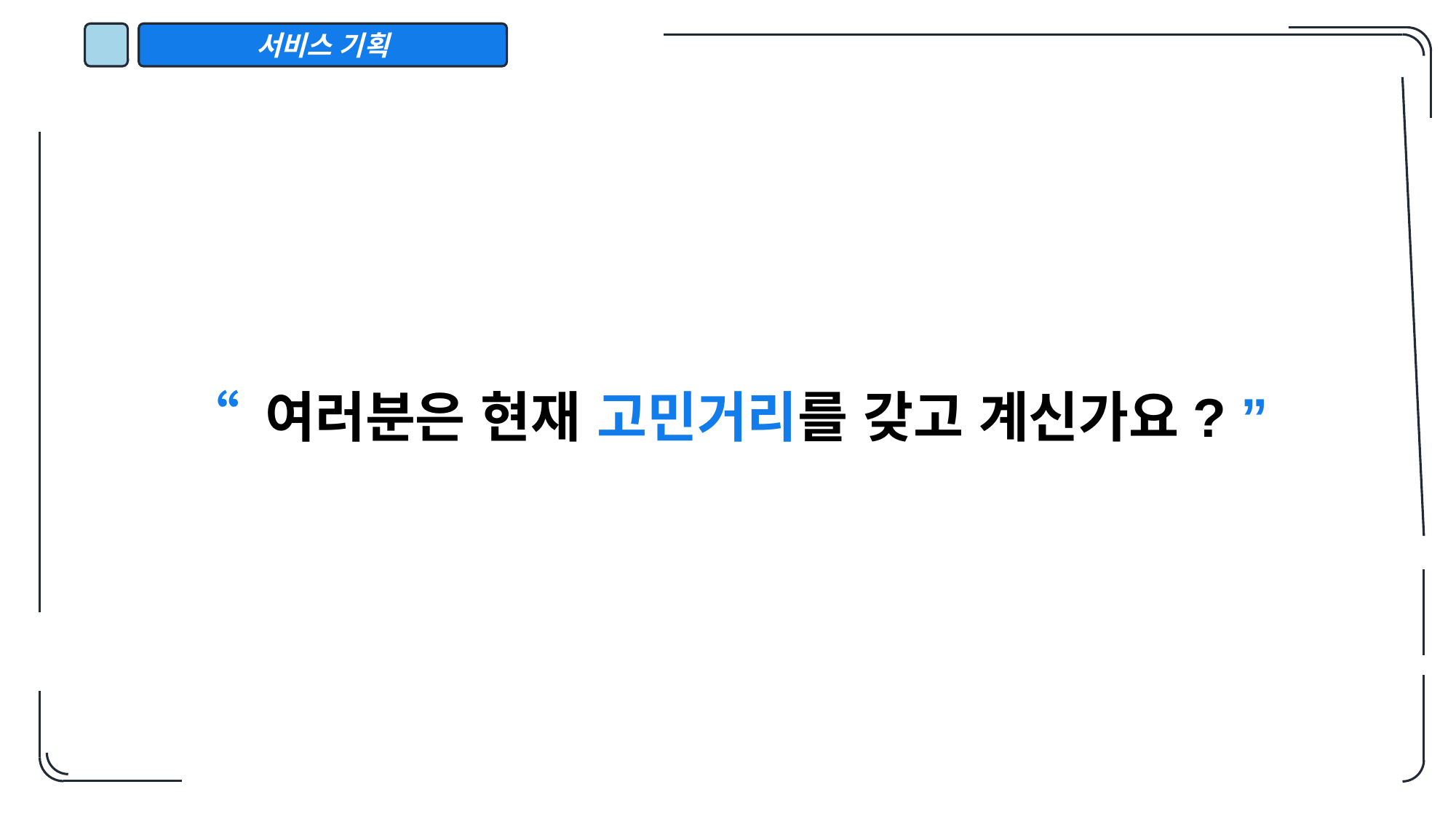

서비스 기획

“ 여러분은 현재 고민거리를 갖고 계신가요? ”